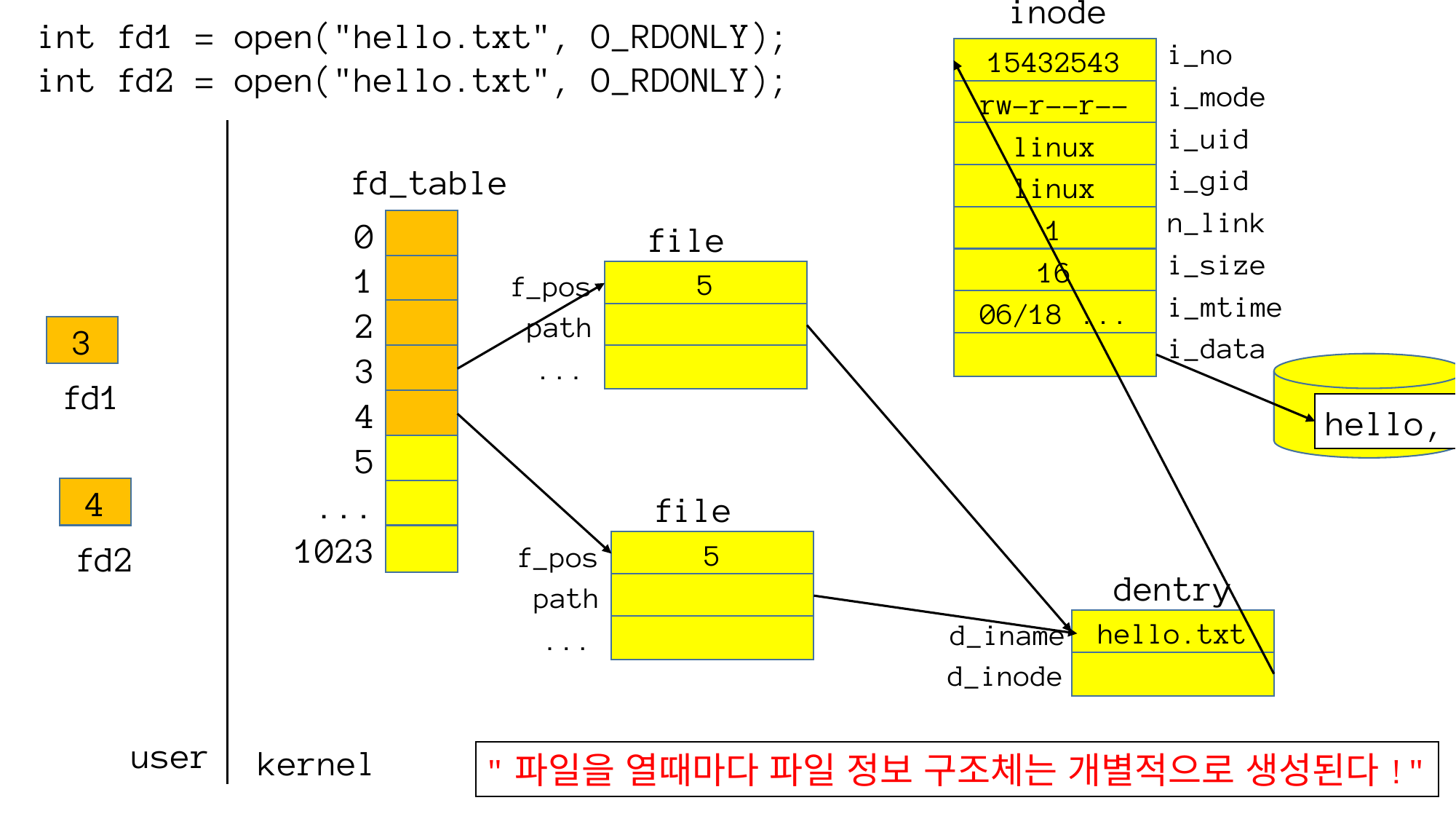

inode
int fd1 = open("hello.txt", O_RDONLY);
int fd2 = open("hello.txt", O_RDONLY);
i_no
15432543
i_mode
rw-r--r--
i_uid
linux
fd_table
i_gid
linux
n_link
1

0
file
i_size
16

1
f_pos
5
i_mtime
06/18 ...

2
path

3
i_data

...

3

fd1

4
hello, world

5
4

...
file

1023
fd2
f_pos
5
dentry
path

d_iname
hello.txt
...

d_inode

user
kernel
"파일을 열때마다 파일 정보 구조체는 개별적으로 생성된다!"